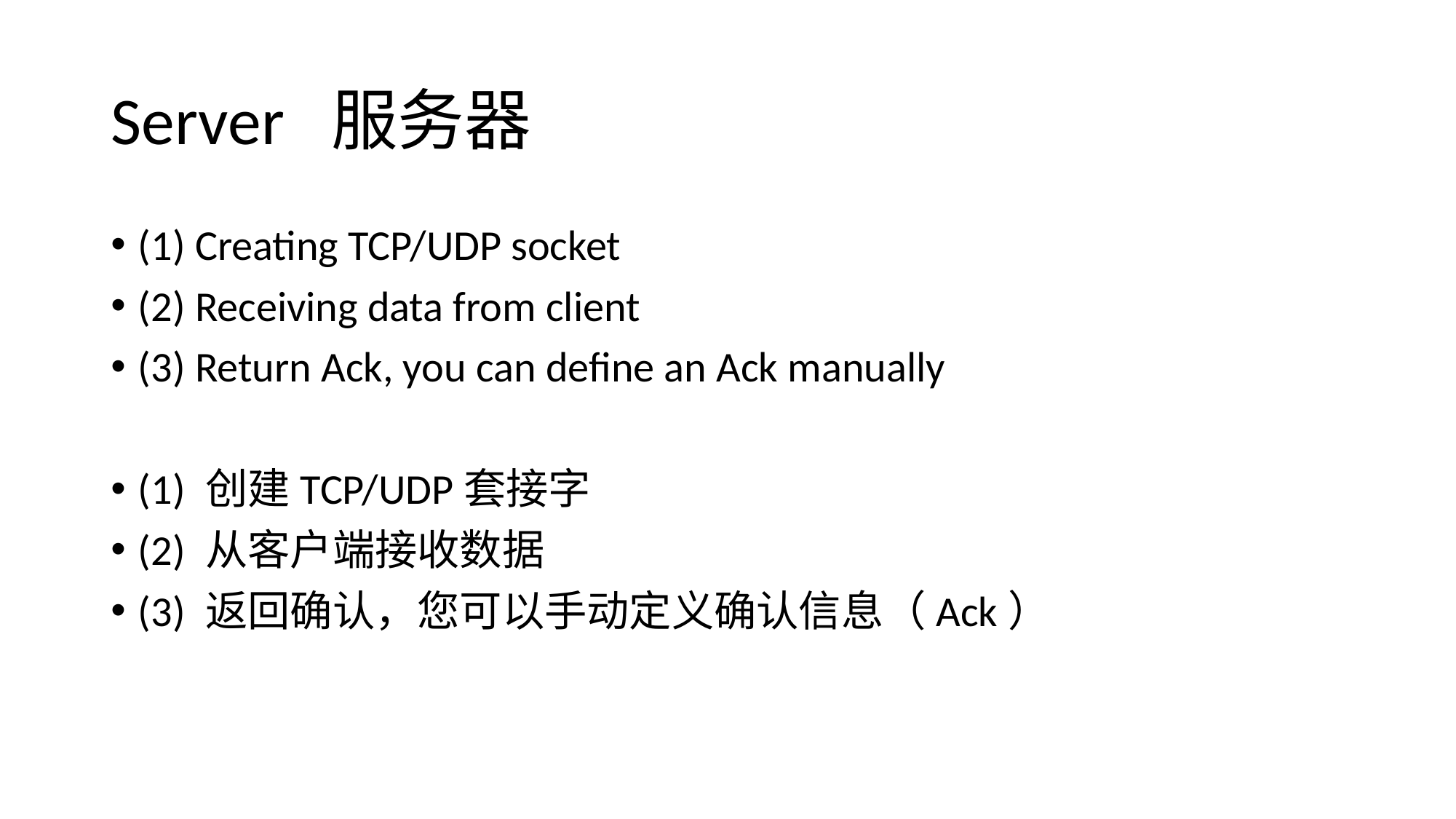

# Server  服务器
(1) Creating TCP/UDP socket
(2) Receiving data from client
(3) Return Ack, you can define an Ack manually

(1) 创建TCP/UDP套接字
(2) 从客户端接收数据
(3) 返回确认，您可以手动定义确认信息（Ack）